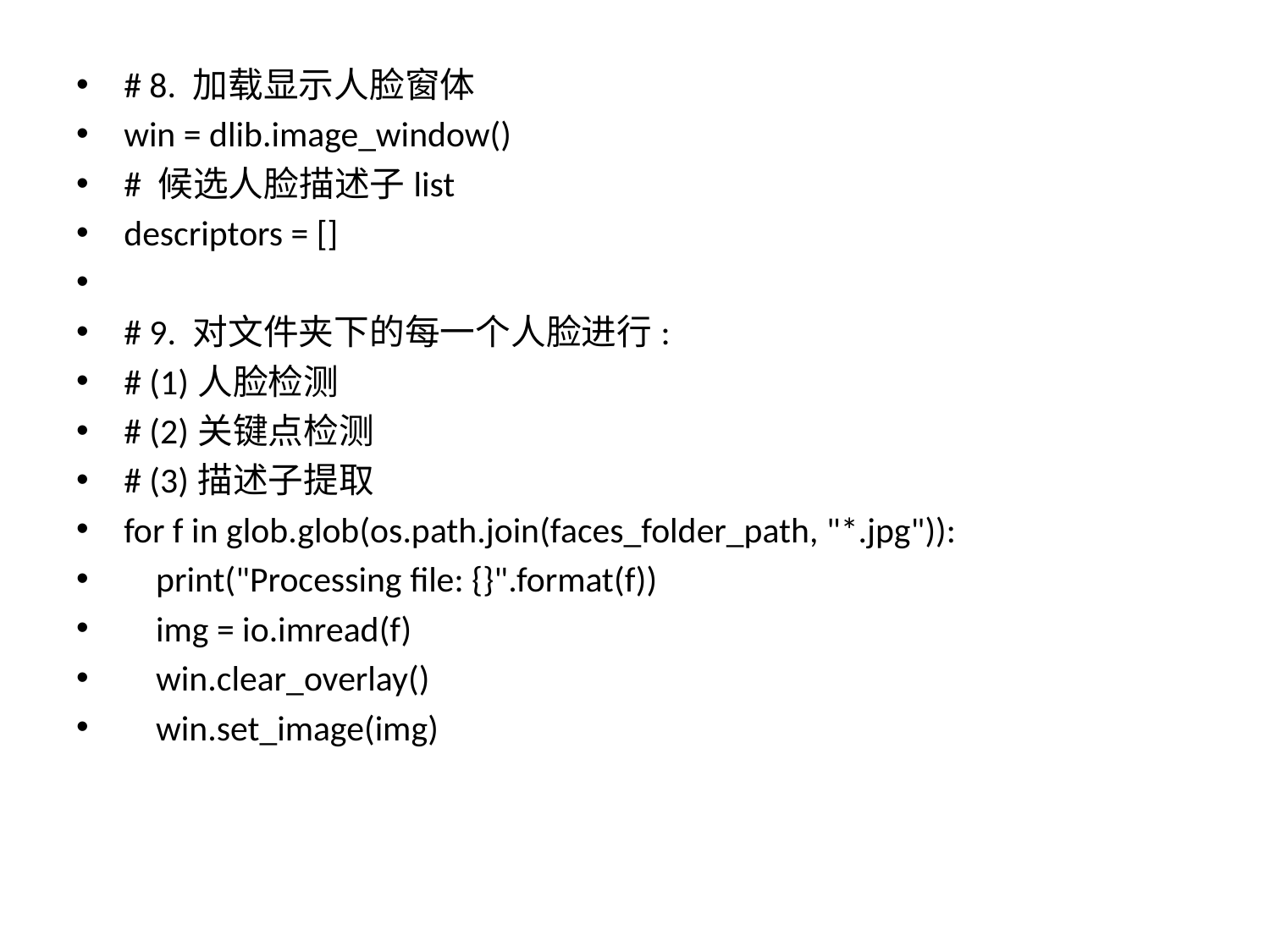

# 8. 加载显示人脸窗体
win = dlib.image_window()
# 候选人脸描述子list
descriptors = []

# 9. 对文件夹下的每一个人脸进行:
# (1)人脸检测
# (2)关键点检测
# (3)描述子提取
for f in glob.glob(os.path.join(faces_folder_path, "*.jpg")):
    print("Processing file: {}".format(f))
    img = io.imread(f)
    win.clear_overlay()
    win.set_image(img)